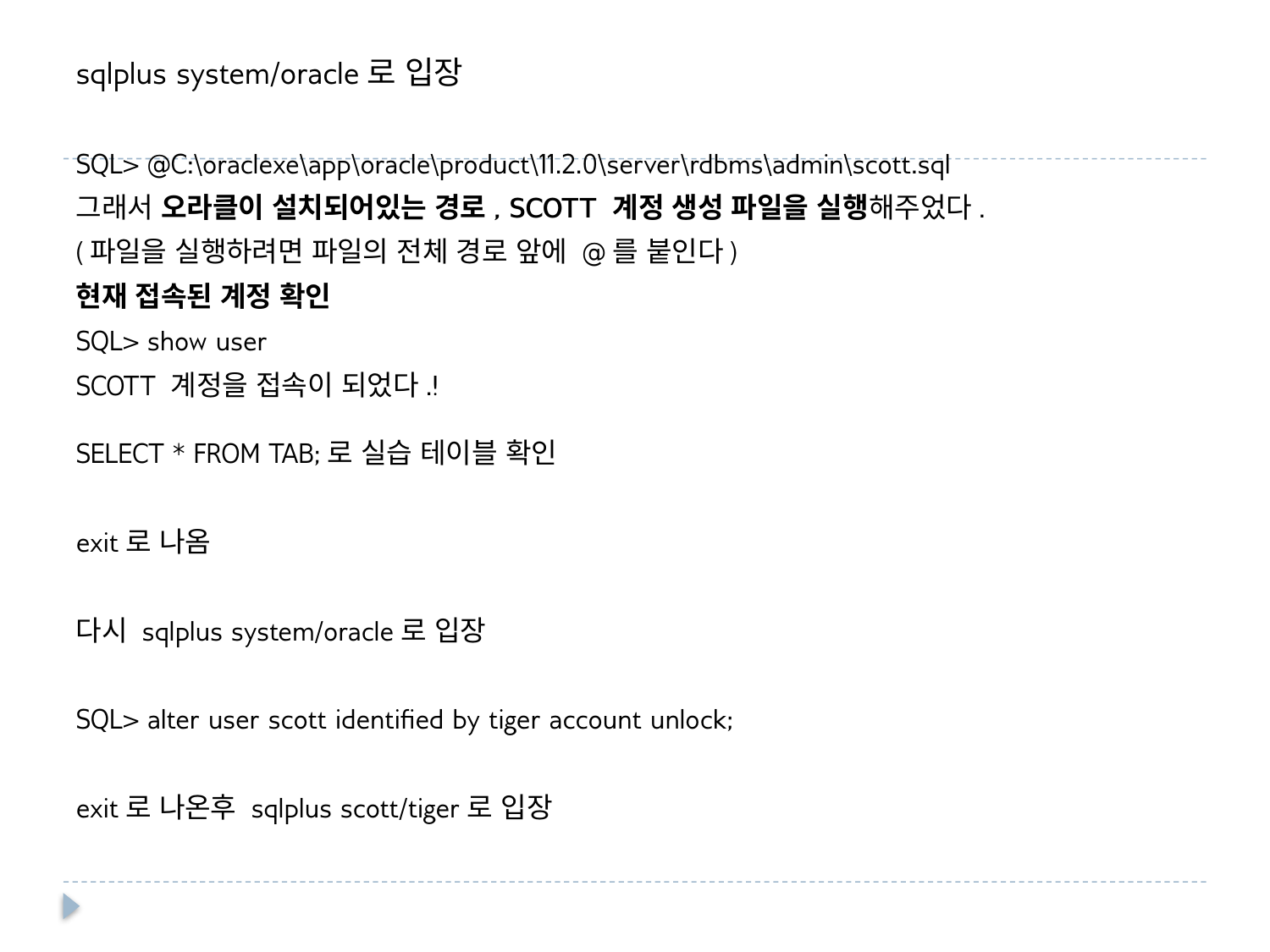

sqlplus system/oracle로 입장

SQL> @C:\oraclexe\app\oracle\product\11.2.0\server\rdbms\admin\scott.sql
그래서 오라클이 설치되어있는 경로, SCOTT 계정 생성 파일을 실행해주었다.
(파일을 실행하려면 파일의 전체 경로 앞에 @를 붙인다)
현재 접속된 계정 확인
SQL> show user
SCOTT 계정을 접속이 되었다.!
SELECT * FROM TAB;로 실습 테이블 확인

exit로 나옴

다시 sqlplus system/oracle로 입장

SQL> alter user scott identified by tiger account unlock;

exit로 나온후 sqlplus scott/tiger로 입장